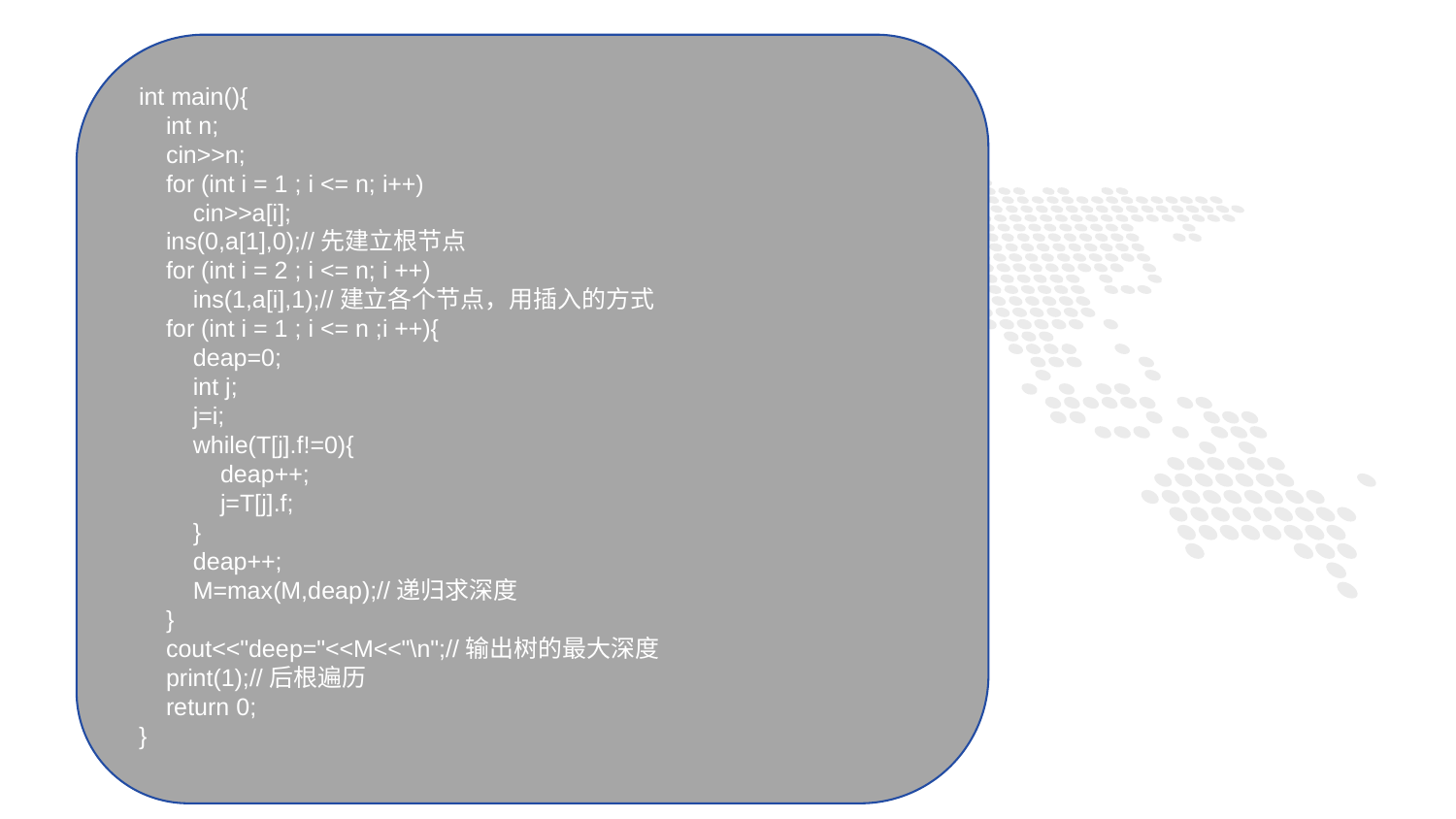

int main(){
    int n;
    cin>>n;
    for (int i = 1 ; i <= n; i++)
        cin>>a[i];
    ins(0,a[1],0);//先建立根节点
    for (int i = 2 ; i <= n; i ++)
        ins(1,a[i],1);//建立各个节点，用插入的方式
    for (int i = 1 ; i <= n ;i ++){
        deap=0;
        int j;
        j=i;
        while(T[j].f!=0){
            deap++;
            j=T[j].f;
        }
        deap++;
        M=max(M,deap);//递归求深度
    }
    cout<<"deep="<<M<<"\n";//输出树的最大深度
    print(1);//后根遍历
    return 0;
}
1
PART  ONE